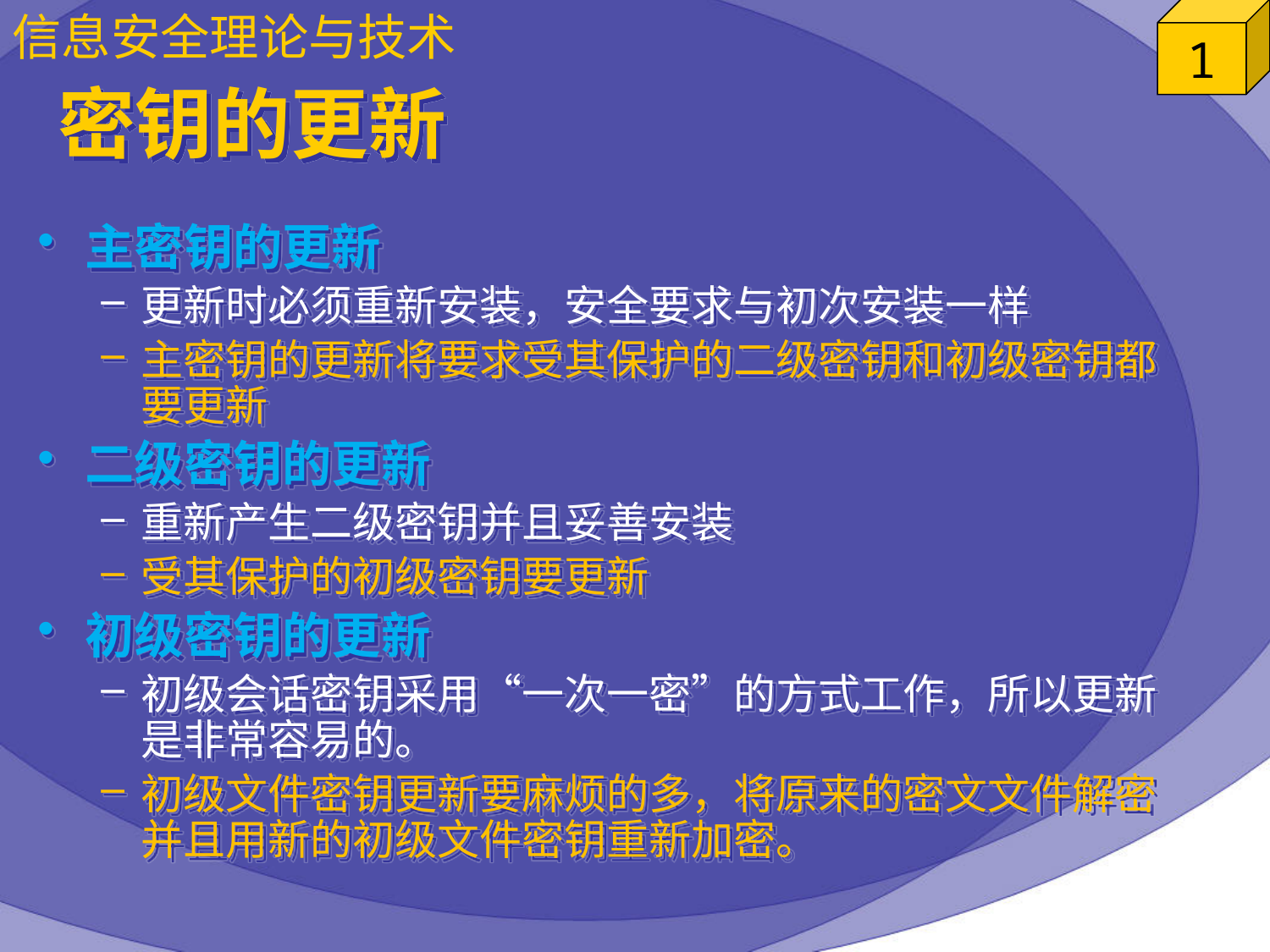

# 密钥的更新
主密钥的更新
更新时必须重新安装，安全要求与初次安装一样
主密钥的更新将要求受其保护的二级密钥和初级密钥都要更新
二级密钥的更新
重新产生二级密钥并且妥善安装
受其保护的初级密钥要更新
初级密钥的更新
初级会话密钥采用“一次一密”的方式工作，所以更新是非常容易的。
初级文件密钥更新要麻烦的多，将原来的密文文件解密并且用新的初级文件密钥重新加密。